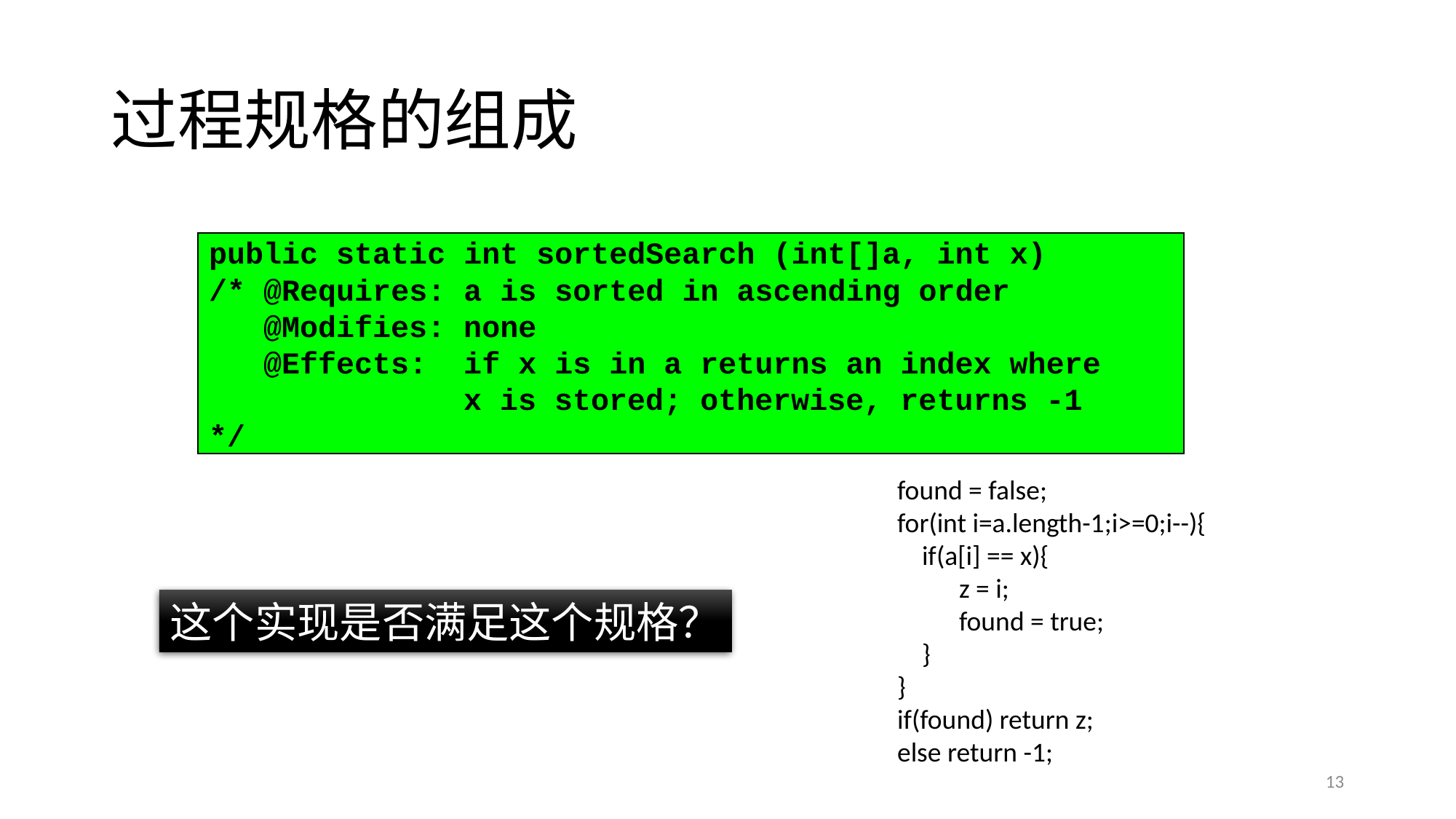

# 过程规格的组成
public static int sortedSearch (int[]a, int x)
/* @Requires: a is sorted in ascending order
   @Modifies: none
   @Effects:  if x is in a returns an index where
              x is stored; otherwise, returns -1
*/
found = false;
for(int i=a.length-1;i>=0;i--){
    if(a[i] == x){
          z = i;
          found = true;
    }
}
if(found) return z;
else return -1;
这个实现是否满足这个规格？
13